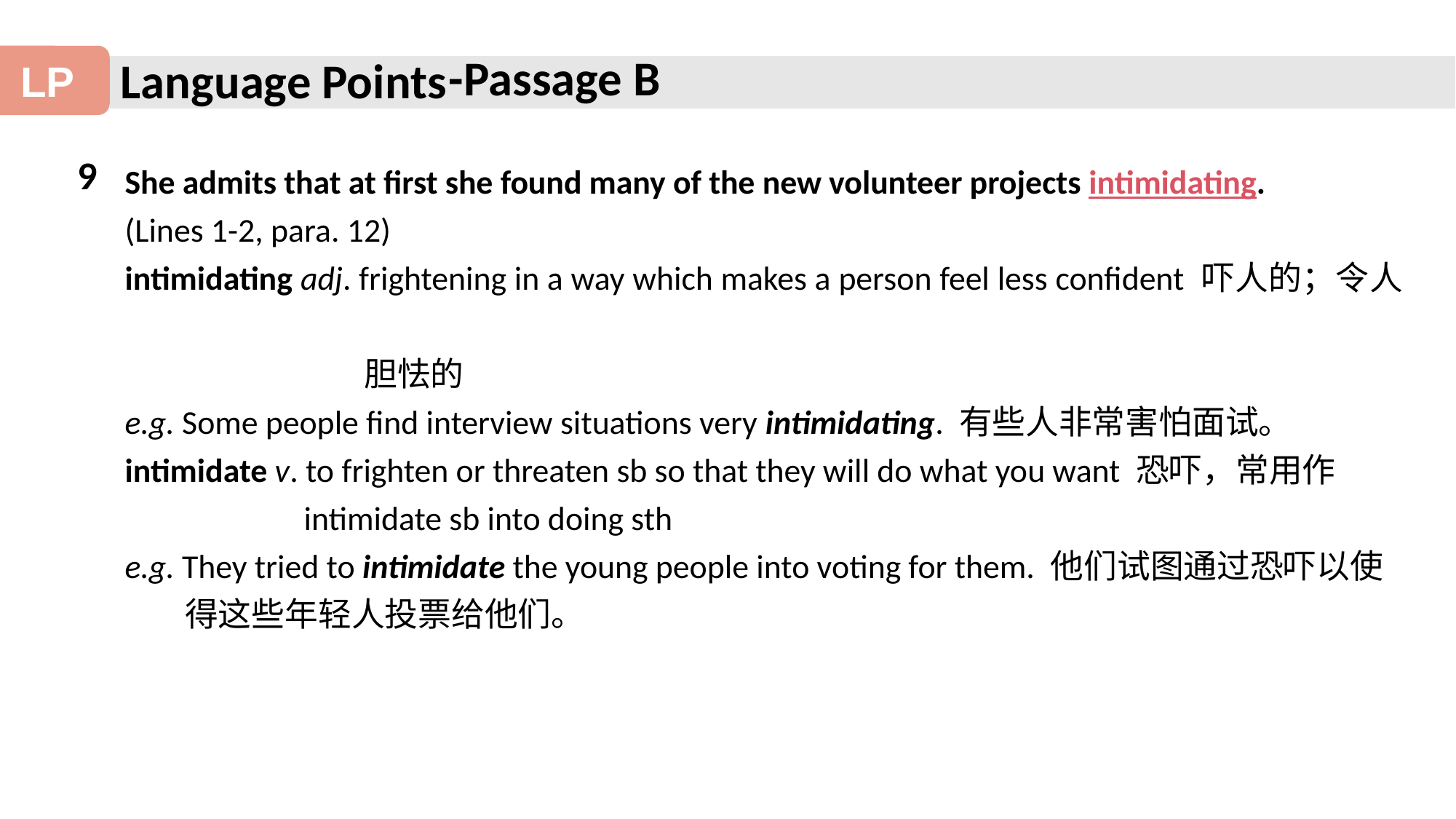

-Passage B
9
She admits that at first she found many of the new volunteer projects intimidating.
(Lines 1-2, para. 12)
intimidating adj. frightening in a way which makes a person feel less confident 吓人的；令人
                               胆怯的
e.g. Some people find interview situations very intimidating. 有些人非常害怕面试。
intimidate v. to frighten or threaten sb so that they will do what you want 恐吓，常用作
                        intimidate sb into doing sth
e.g. They tried to intimidate the young people into voting for them. 他们试图通过恐吓以使
       得这些年轻人投票给他们。